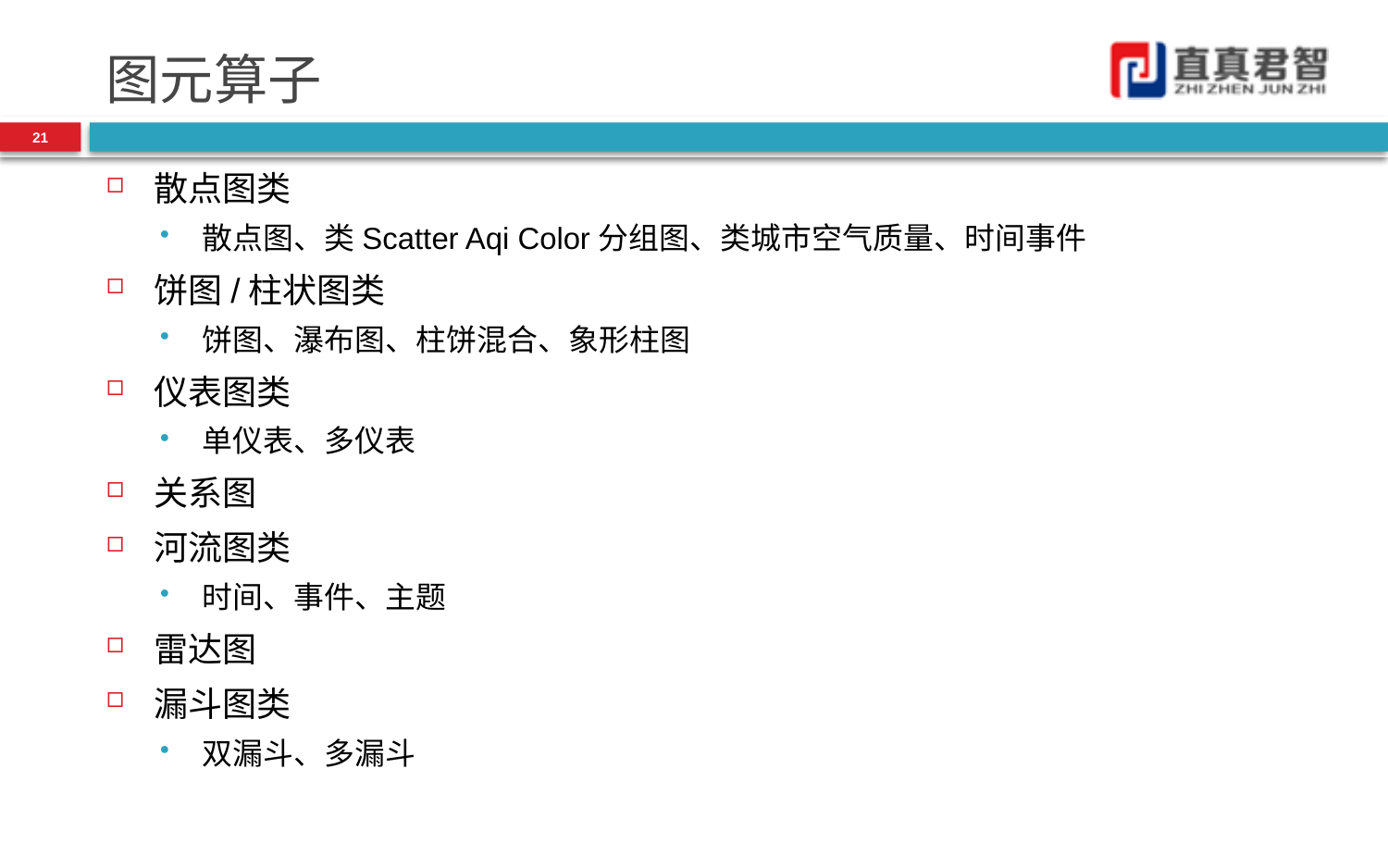

# 图元算子
21
散点图类
散点图、类Scatter Aqi Color分组图、类城市空气质量、时间事件
饼图/柱状图类
饼图、瀑布图、柱饼混合、象形柱图
仪表图类
单仪表、多仪表
关系图
河流图类
时间、事件、主题
雷达图
漏斗图类
双漏斗、多漏斗